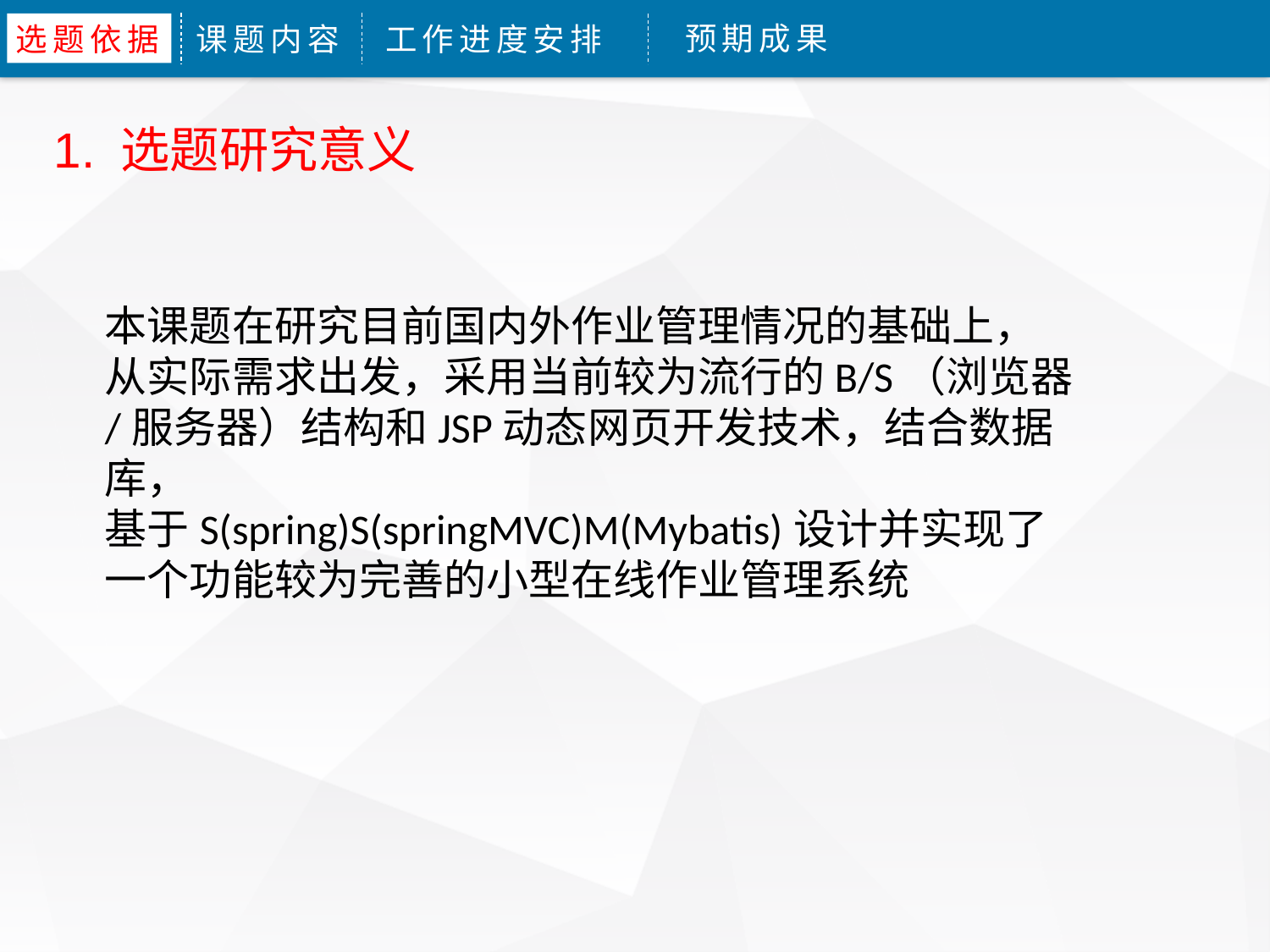

预期成果
选题依据
课题内容
工作进度安排

1. 选题研究意义
本课题在研究目前国内外作业管理情况的基础上，
从实际需求出发，采用当前较为流行的B/S（浏览器/服务器）结构和JSP动态网页开发技术，结合数据库，
基于S(spring)S(springMVC)M(Mybatis)设计并实现了一个功能较为完善的小型在线作业管理系统